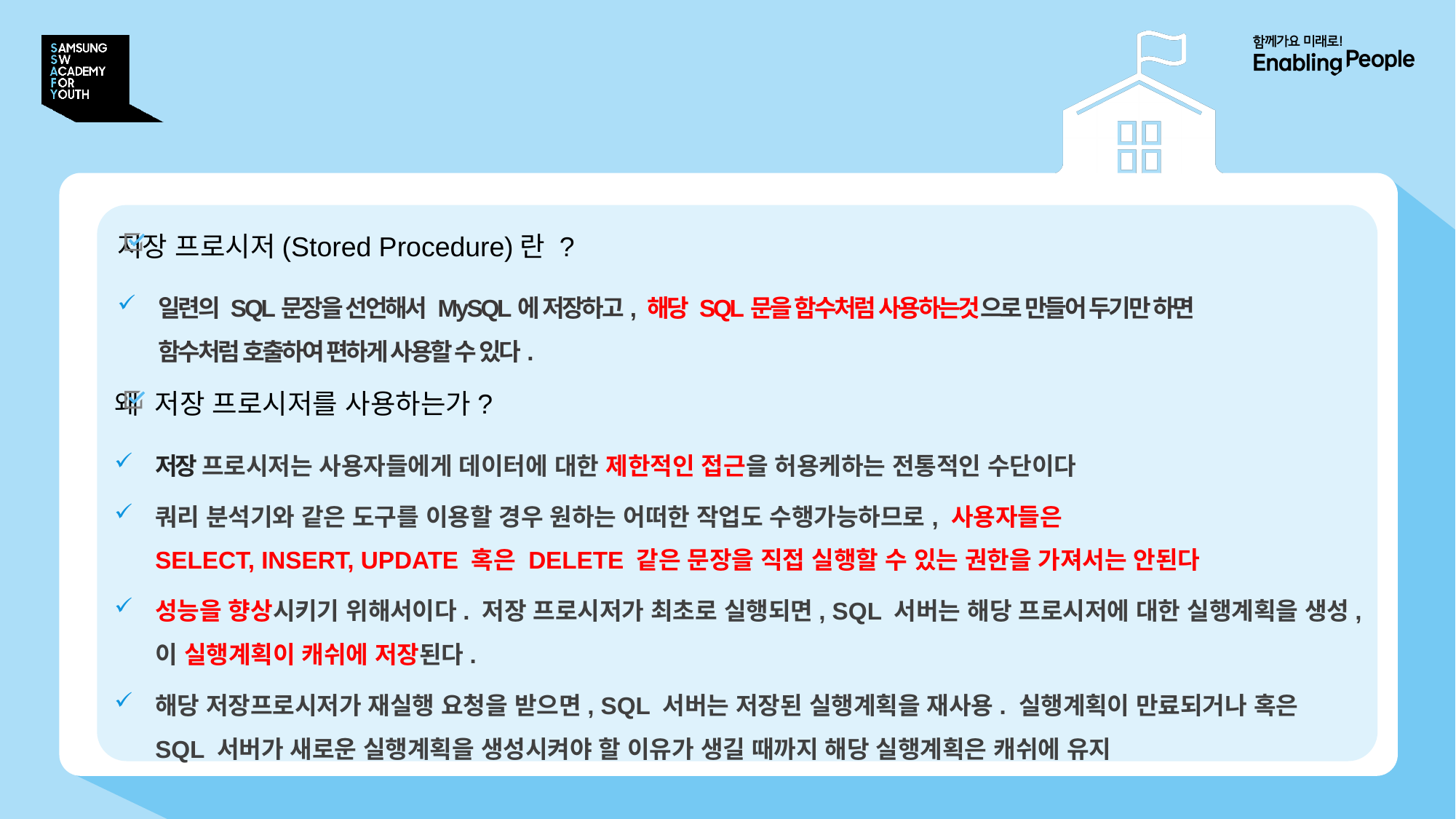

# 1. 저장 프로시저(Stored Procedure)란?

저장 프로시저(Stored Procedure)란 ?
일련의 SQL문장을 선언해서 MySQL에 저장하고, 해당 SQL문을 함수처럼 사용하는것으로 만들어 두기만 하면
함수처럼 호출하여 편하게 사용할 수 있다.

왜  저장 프로시저를 사용하는가?
저장 프로시저는 사용자들에게 데이터에 대한 제한적인 접근을 허용케하는 전통적인 수단이다
쿼리 분석기와 같은 도구를 이용할 경우 원하는 어떠한 작업도 수행가능하므로, 사용자들은
SELECT, INSERT, UPDATE 혹은 DELETE 같은 문장을 직접 실행할 수 있는 권한을 가져서는 안된다
성능을 향상시키기 위해서이다. 저장 프로시저가 최초로 실행되면, SQL 서버는 해당 프로시저에 대한 실행계획을 생성,
이 실행계획이 캐쉬에 저장된다.
해당 저장프로시저가 재실행 요청을 받으면, SQL 서버는 저장된 실행계획을 재사용. 실행계획이 만료되거나 혹은
SQL 서버가 새로운 실행계획을 생성시켜야 할 이유가 생길 때까지 해당 실행계획은 캐쉬에 유지